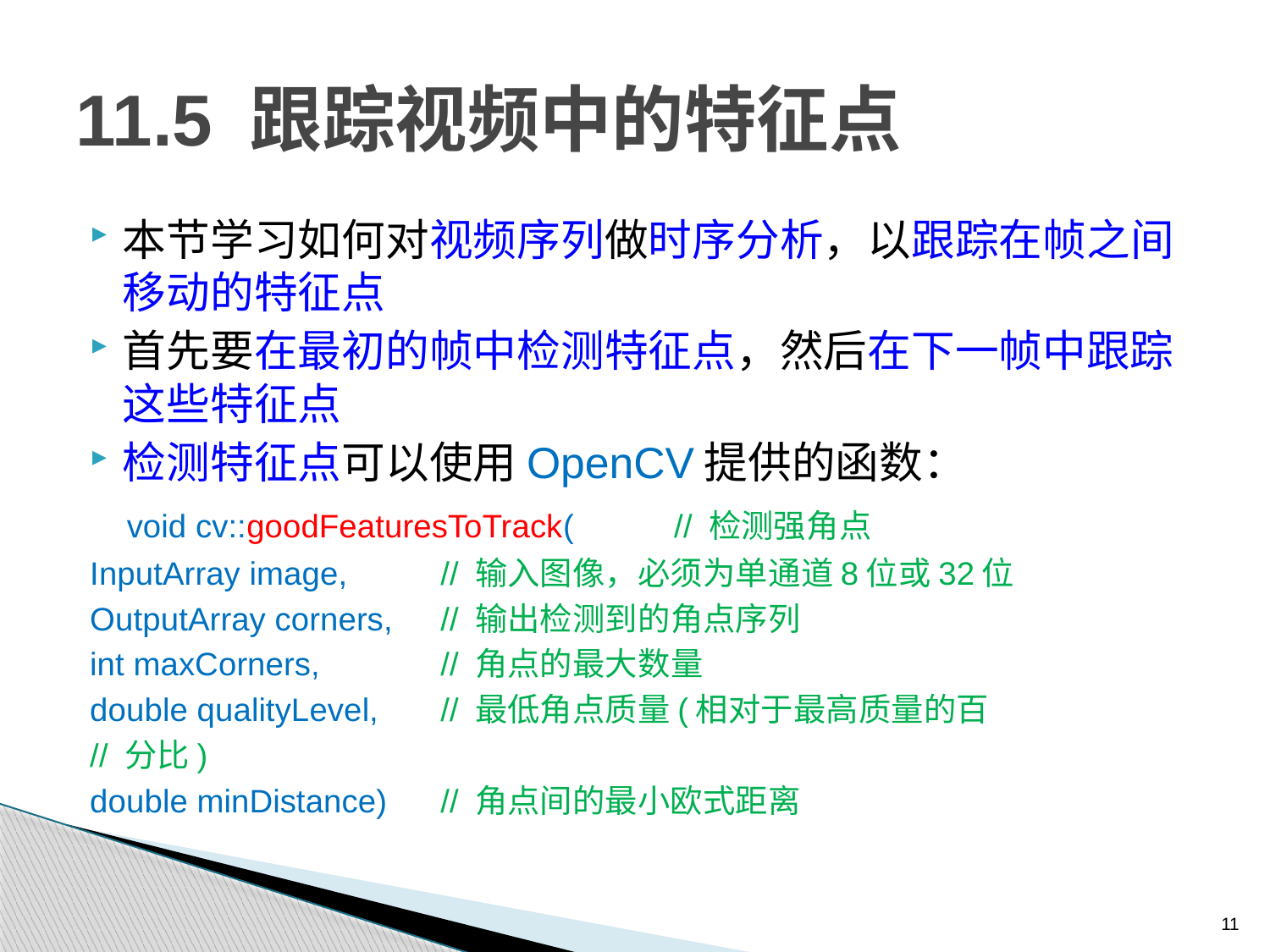

# 11.5 跟踪视频中的特征点
本节学习如何对视频序列做时序分析，以跟踪在帧之间移动的特征点
首先要在最初的帧中检测特征点，然后在下一帧中跟踪这些特征点
检测特征点可以使用OpenCV提供的函数：
   void cv::goodFeaturesToTrack(	// 检测强角点
	InputArray image, 	// 输入图像，必须为单通道8位或32位
	OutputArray corners, 	// 输出检测到的角点序列
	int maxCorners, 	// 角点的最大数量
	double qualityLevel, 	// 最低角点质量(相对于最高质量的百
				// 分比)
	double minDistance)	// 角点间的最小欧式距离
11